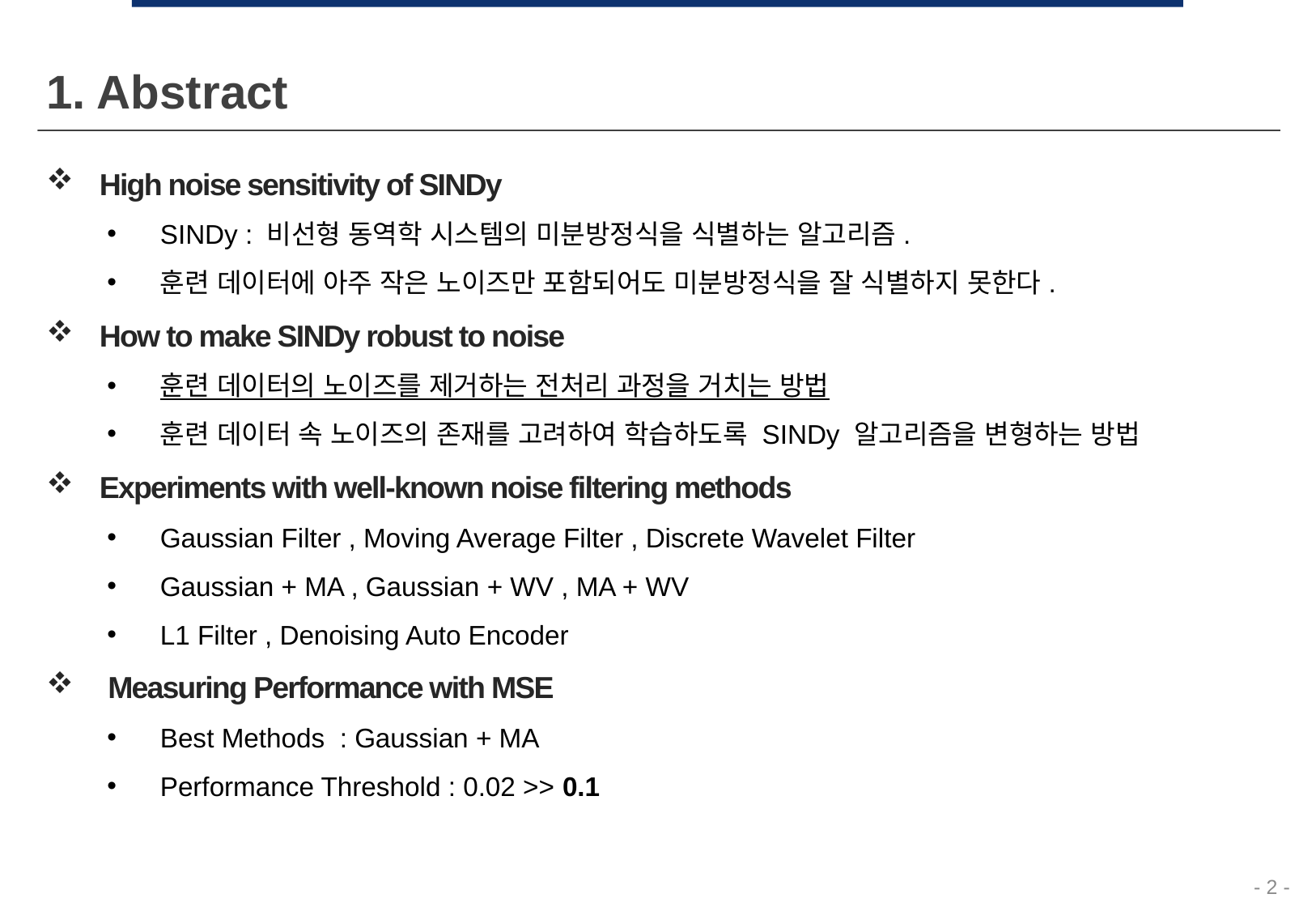

1. Abstract
High noise sensitivity of SINDy
SINDy : 비선형 동역학 시스템의 미분방정식을 식별하는 알고리즘.
훈련 데이터에 아주 작은 노이즈만 포함되어도 미분방정식을 잘 식별하지 못한다.
How to make SINDy robust to noise
훈련 데이터의 노이즈를 제거하는 전처리 과정을 거치는 방법
훈련 데이터 속 노이즈의 존재를 고려하여 학습하도록 SINDy 알고리즘을 변형하는 방법
Experiments with well-known noise filtering methods
Gaussian Filter , Moving Average Filter , Discrete Wavelet Filter
Gaussian + MA , Gaussian + WV , MA + WV
L1 Filter , Denoising Auto Encoder
 Measuring Performance with MSE
Best Methods  : Gaussian + MA
Performance Threshold : 0.02 >> 0.1
- 2 -